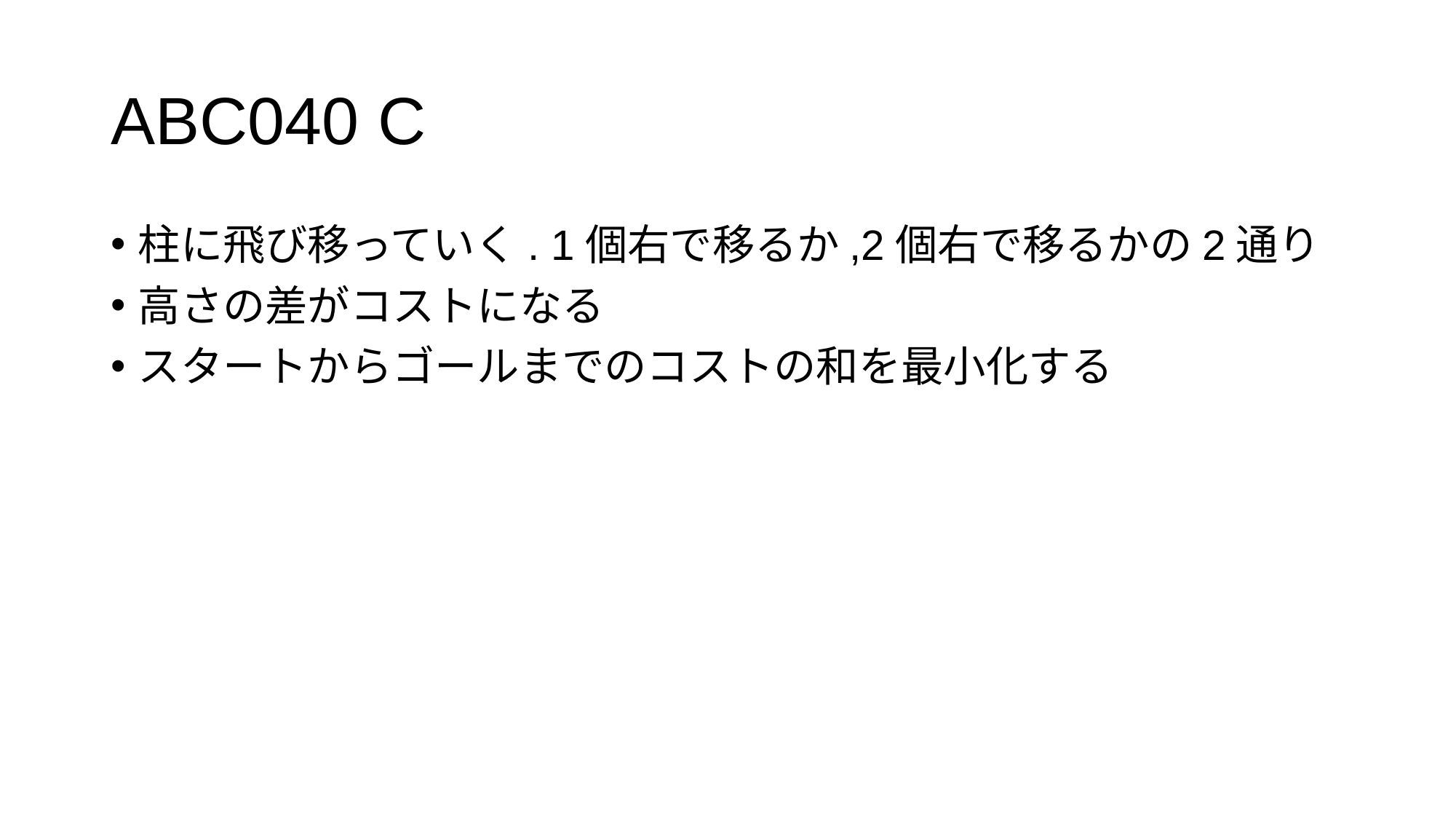

# ABC040 C
柱に飛び移っていく. 1個右で移るか,2個右で移るかの2通り
高さの差がコストになる
スタートからゴールまでのコストの和を最小化する